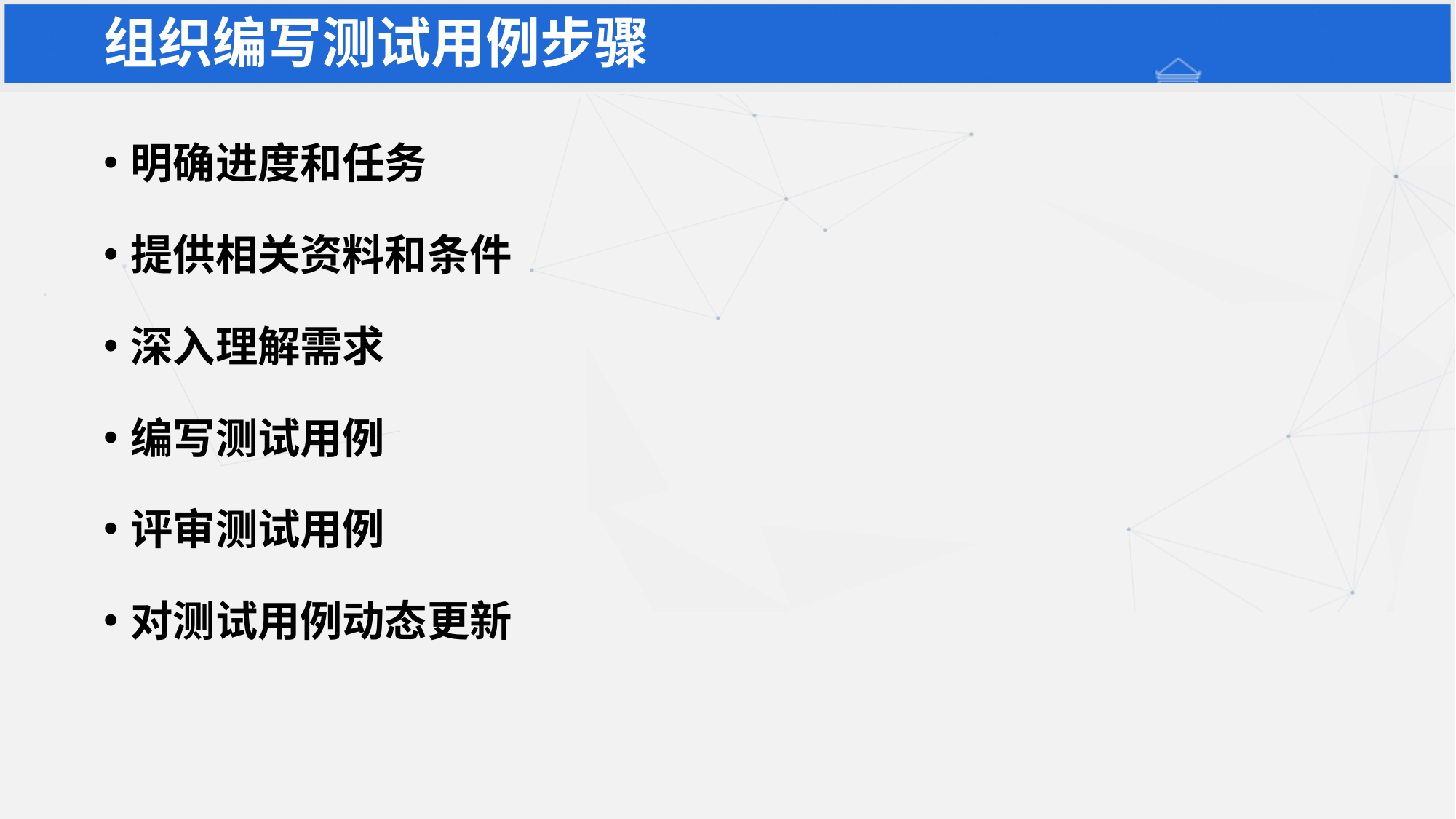

组织编写测试用例步骤
明确进度和任务
提供相关资料和条件
深入理解需求
编写测试用例
评审测试用例
对测试用例动态更新